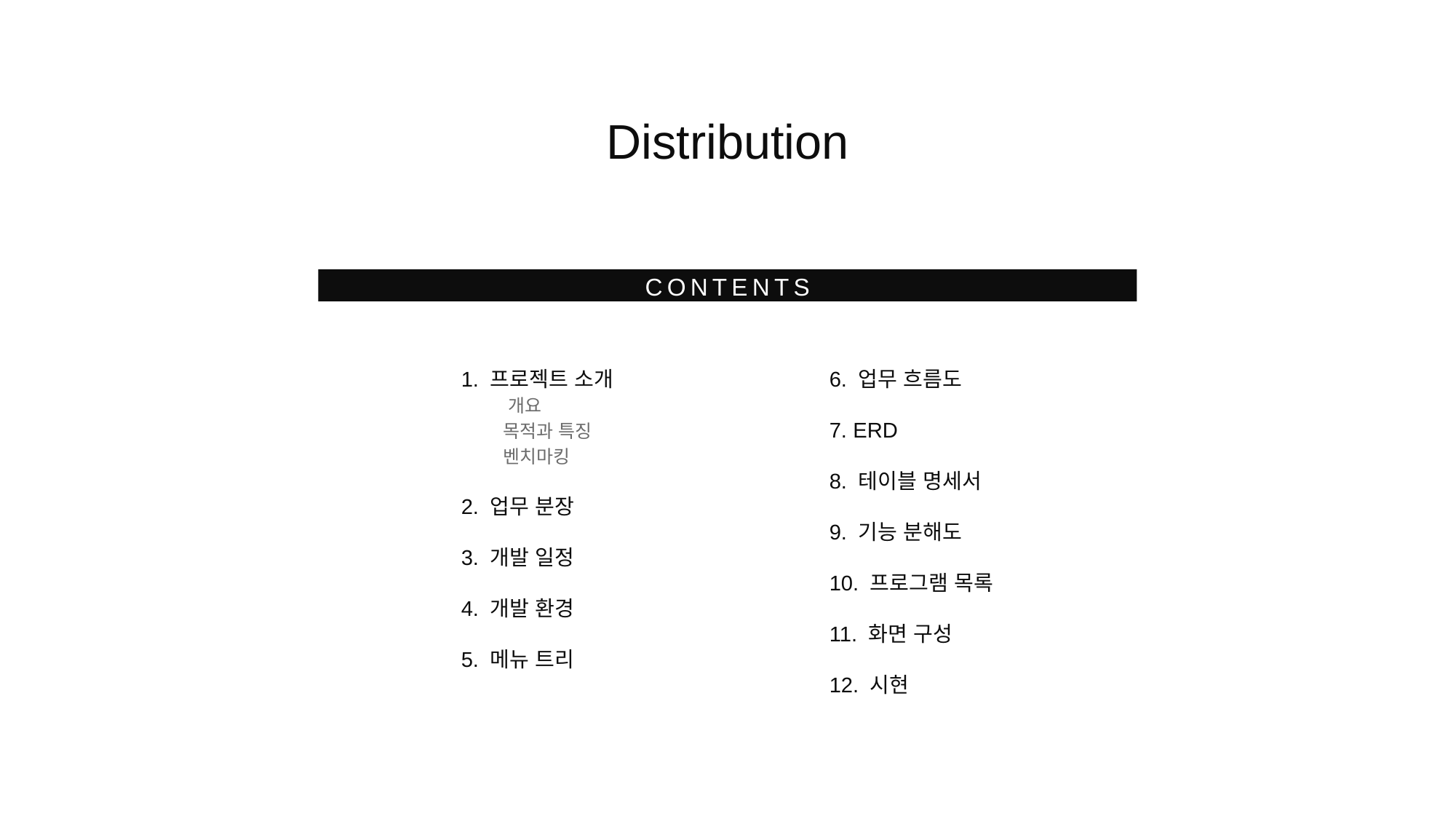

Distribution
CONTENTS

1. 프로젝트 소개
       개요
       목적과 특징
       벤치마킹
2. 업무 분장
3. 개발 일정
4. 개발 환경
5. 메뉴 트리
6. 업무 흐름도
7. ERD
8. 테이블 명세서
9. 기능 분해도
10. 프로그램 목록
11. 화면 구성
12. 시현